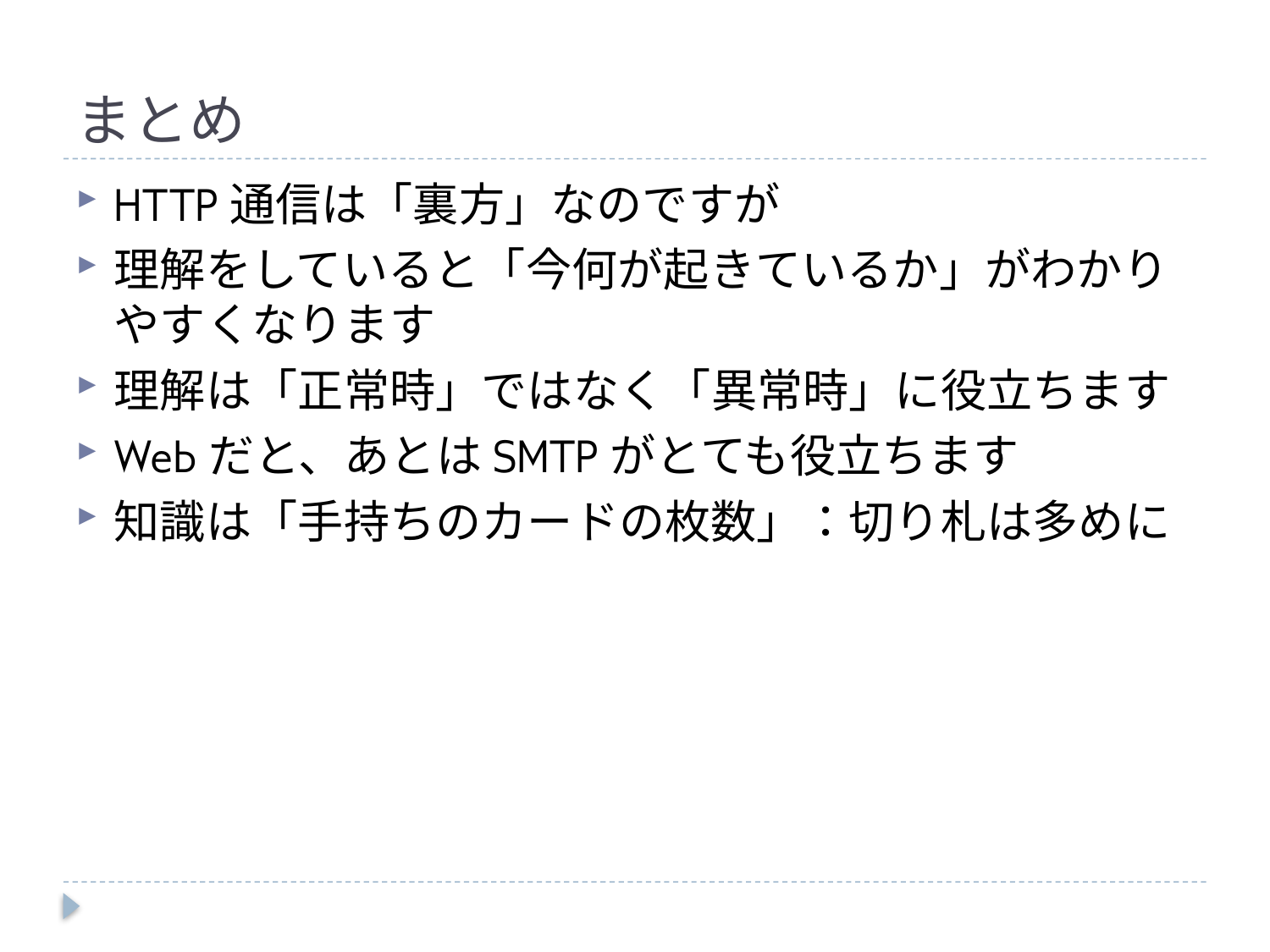

# まとめ
HTTP通信は「裏方」なのですが
理解をしていると「今何が起きているか」がわかりやすくなります
理解は「正常時」ではなく「異常時」に役立ちます
Webだと、あとはSMTPがとても役立ちます
知識は「手持ちのカードの枚数」：切り札は多めに